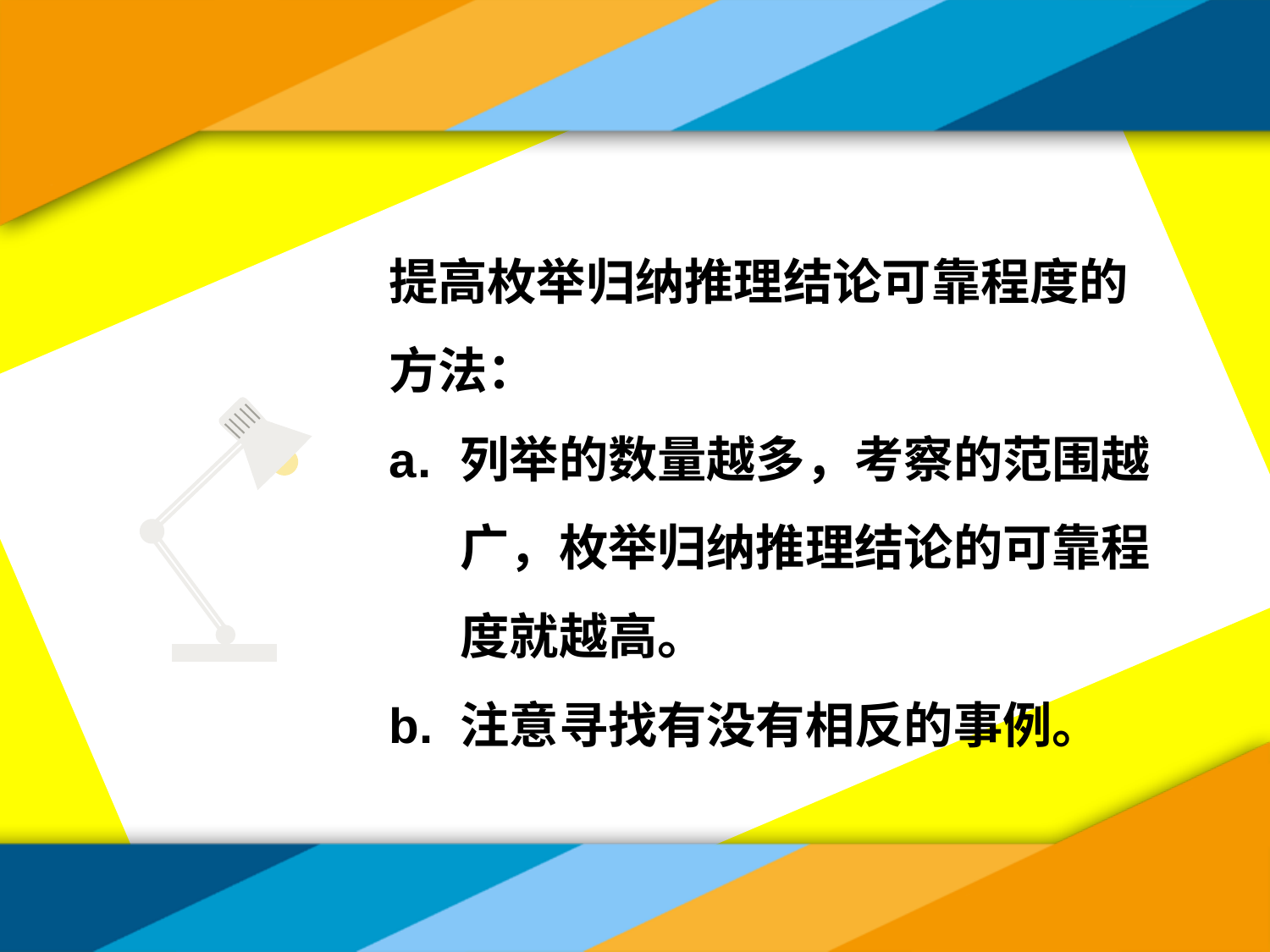

提高枚举归纳推理结论可靠程度的方法：
列举的数量越多，考察的范围越广，枚举归纳推理结论的可靠程度就越高。
注意寻找有没有相反的事例。